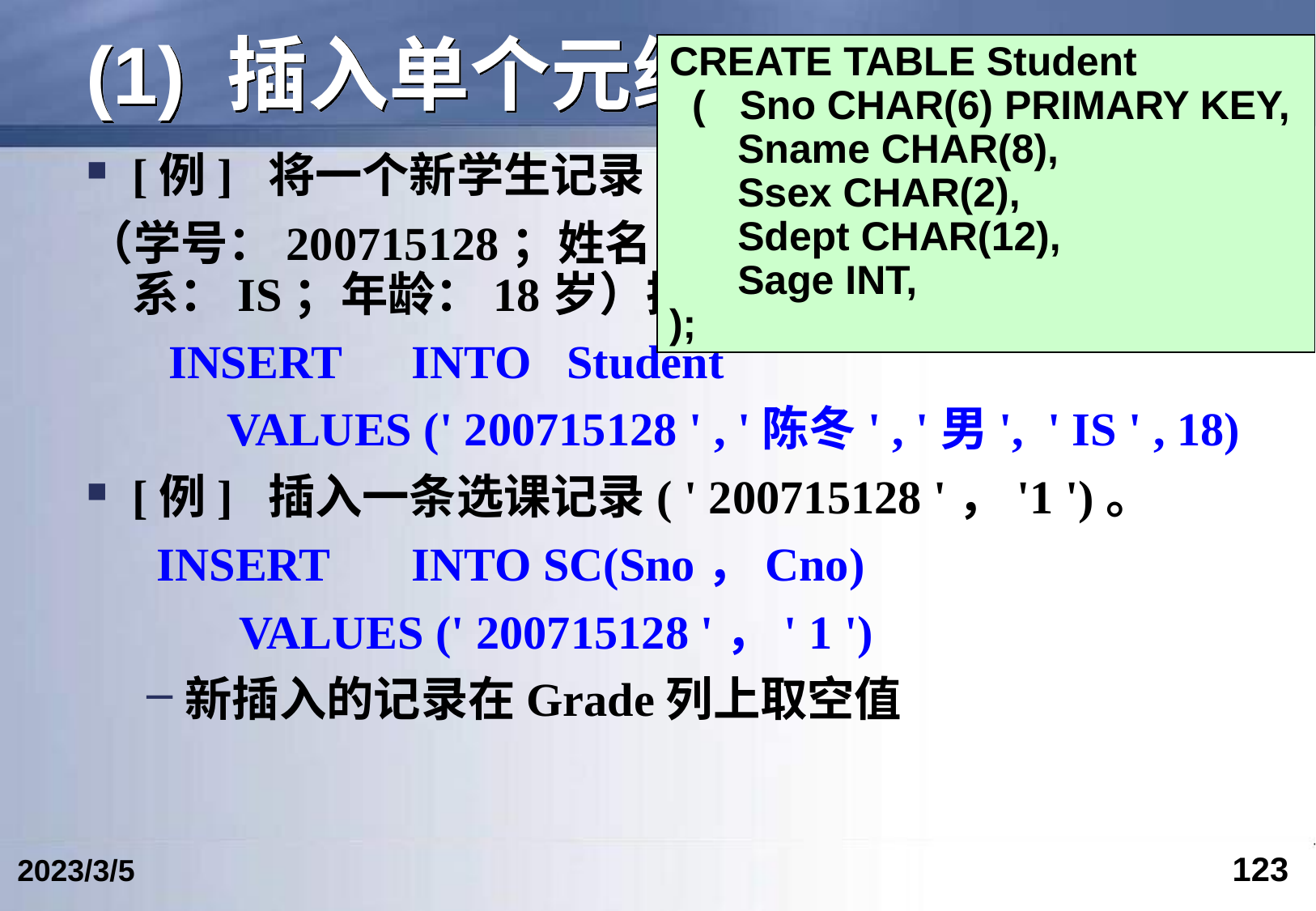

# (1) 插入单个元组
CREATE TABLE Student
  (   Sno CHAR(6) PRIMARY KEY,
      Sname CHAR(8),
      Ssex CHAR(2),
      Sdept CHAR(12),
      Sage INT,
);
[例]  将一个新学生记录
（学号：200715128；姓名：陈冬；性别：男；所在系：IS；年龄：18岁）插入到Student表中。
       INSERT      INTO   Student
            VALUES (' 200715128 ' , '陈冬' , '男',  ' IS ' , 18)
[例]  插入一条选课记录( ' 200715128 '，'1 ')。
      INSERT       INTO SC(Sno，Cno)
             VALUES (' 200715128 '，' 1 ')
新插入的记录在Grade列上取空值
123
2023/3/5